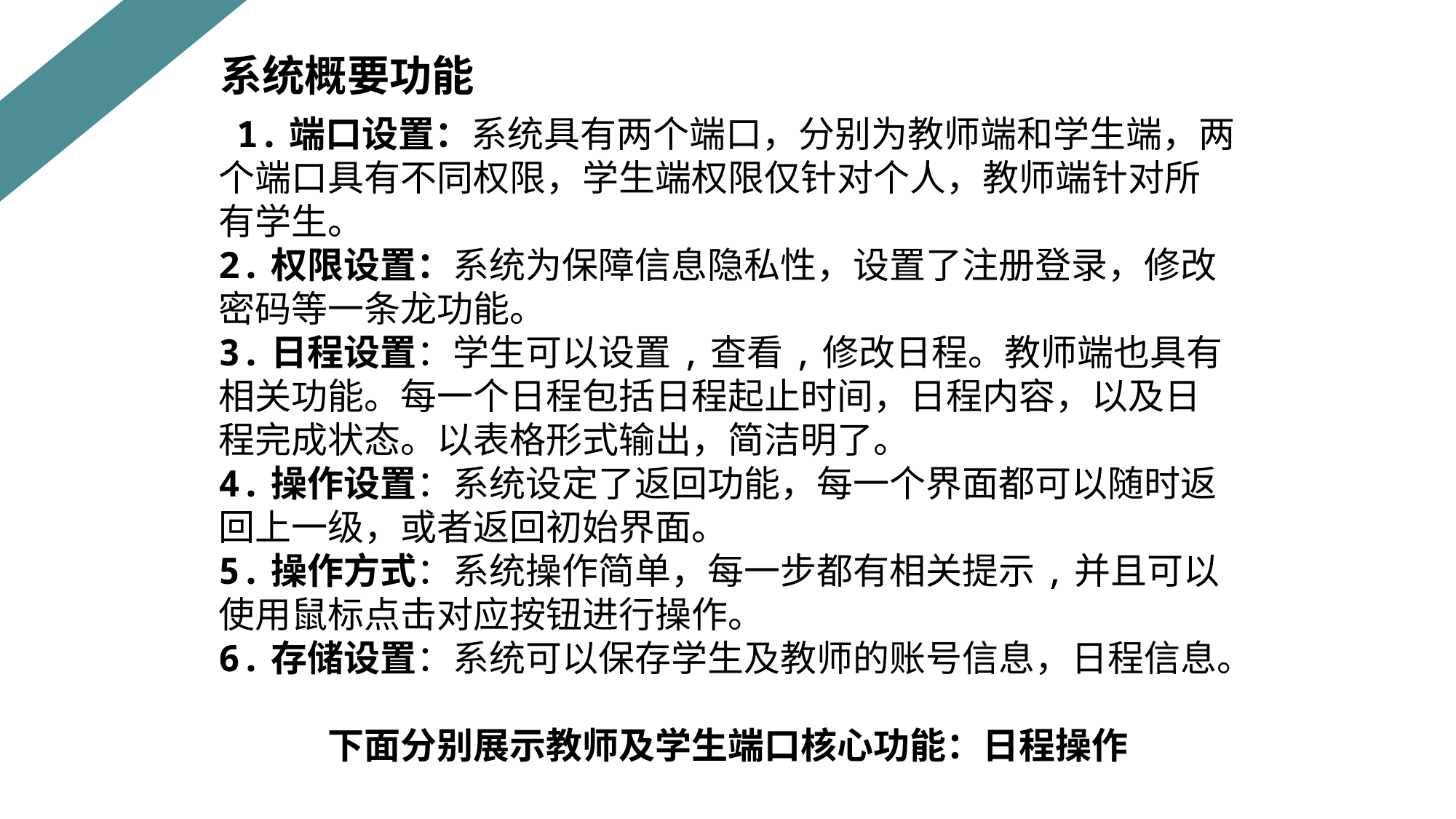

系统概要功能
 1.端口设置：系统具有两个端口，分别为教师端和学生端，两个端口具有不同权限，学生端权限仅针对个人，教师端针对所有学生。
2.权限设置：系统为保障信息隐私性，设置了注册登录，修改密码等一条龙功能。
3.日程设置：学生可以设置,查看,修改日程。教师端也具有相关功能。每一个日程包括日程起止时间，日程内容，以及日程完成状态。以表格形式输出，简洁明了。
4.操作设置：系统设定了返回功能，每一个界面都可以随时返回上一级，或者返回初始界面。
5.操作方式：系统操作简单，每一步都有相关提示,并且可以使用鼠标点击对应按钮进行操作。
6.存储设置：系统可以保存学生及教师的账号信息，日程信息。

	下面分别展示教师及学生端口核心功能：日程操作